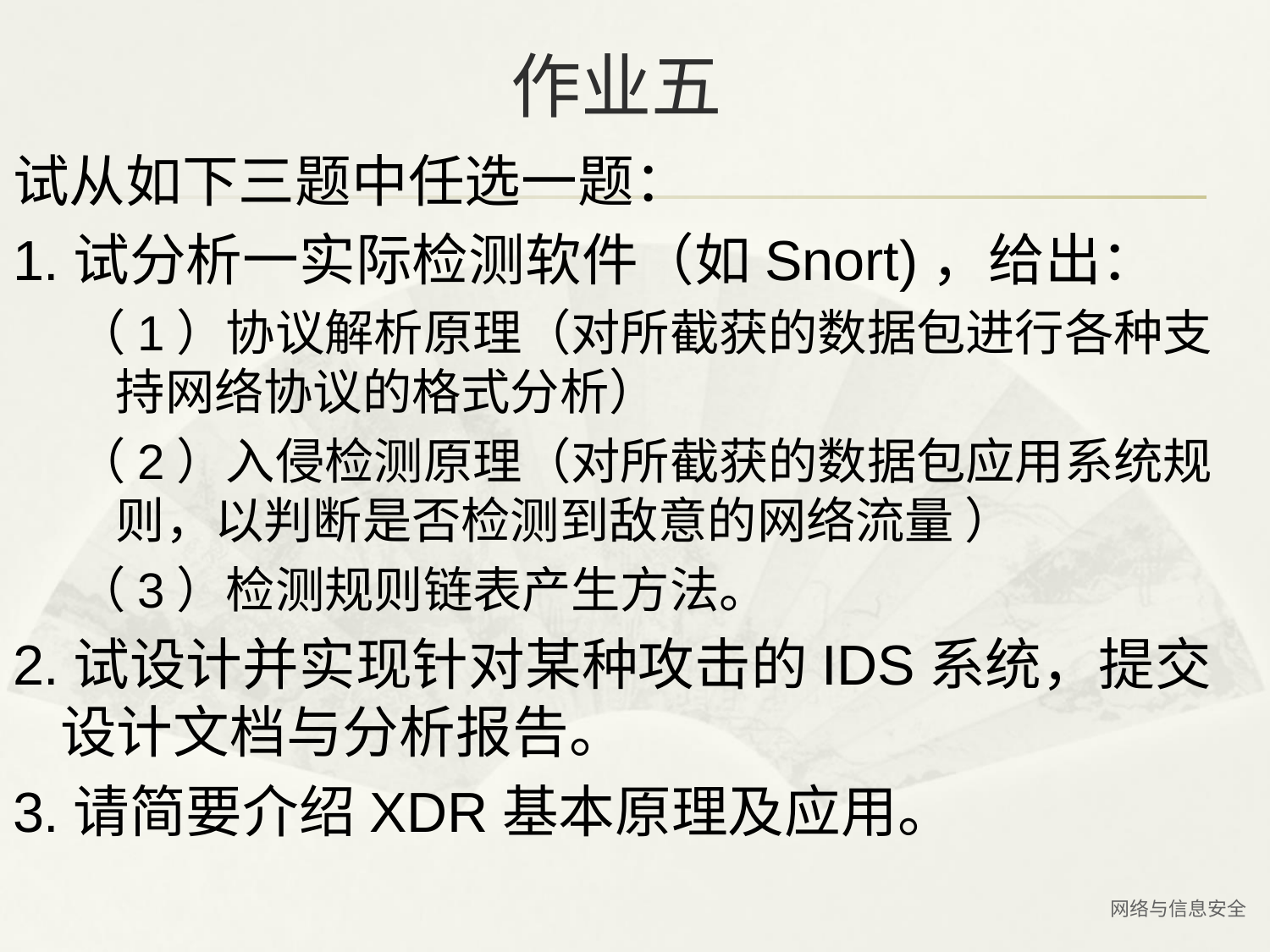

# 作业五
试从如下三题中任选一题：
1.试分析一实际检测软件（如Snort)，给出：
（1）协议解析原理（对所截获的数据包进行各种支持网络协议的格式分析）
（2）入侵检测原理（对所截获的数据包应用系统规则，以判断是否检测到敌意的网络流量 ）
（3）检测规则链表产生方法。
2.试设计并实现针对某种攻击的IDS系统，提交设计文档与分析报告。
3.请简要介绍XDR基本原理及应用。
12
网络与信息安全